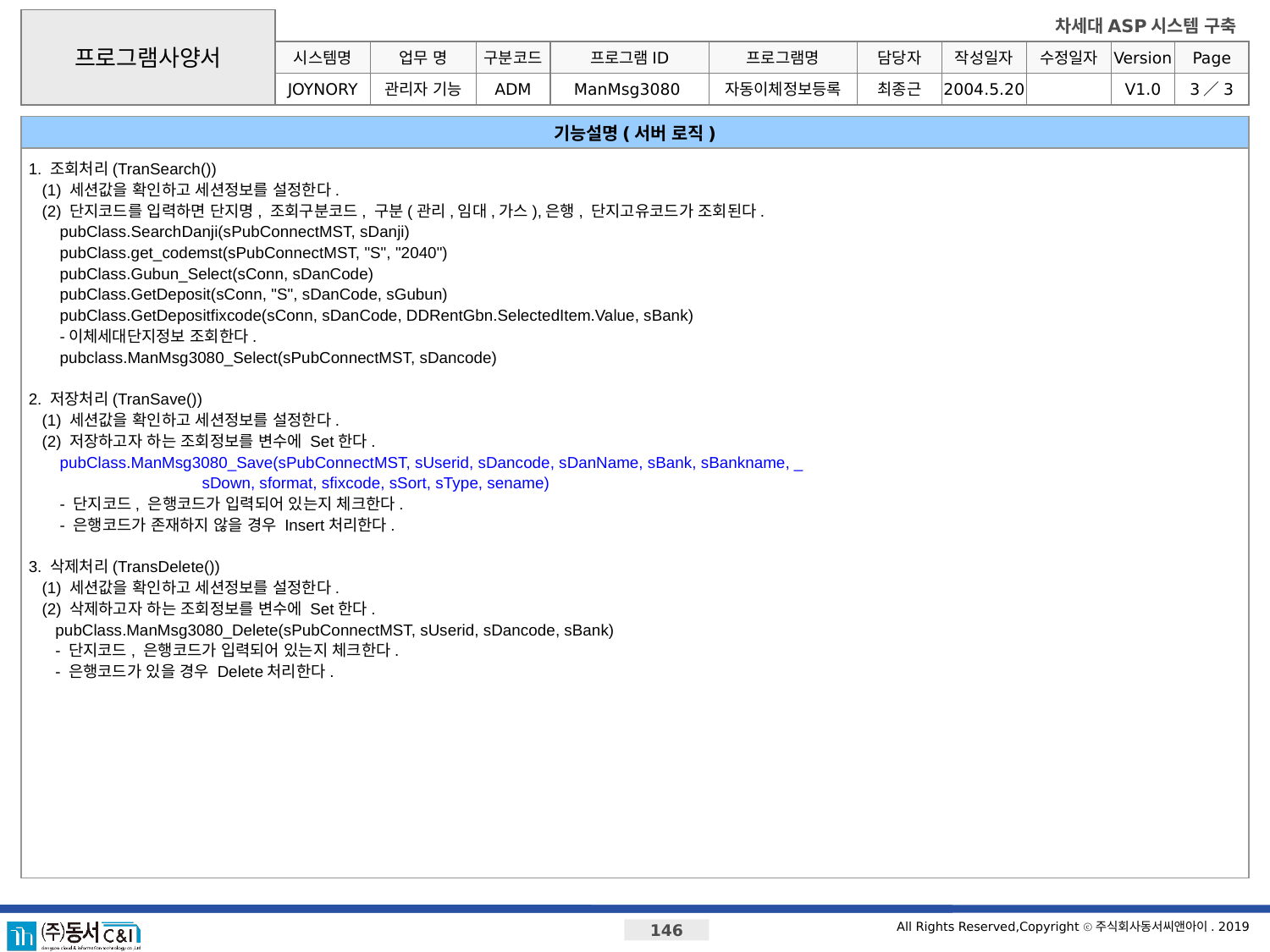

프로그램사양서
시스템명
업무 명
구분코드
프로그램ID
프로그램명
JOYNORY
관리자 기능
ADM
ManMsg3080
자동이체정보등록
최종근
2004.5.20

V1.0
3／3
기능설명(서버 로직)
1. 조회처리(TranSearch())
   (1) 세션값을 확인하고 세션정보를 설정한다.
   (2) 단지코드를 입력하면 단지명, 조회구분코드, 구분(관리,임대,가스),은행, 단지고유코드가 조회된다.
       pubClass.SearchDanji(sPubConnectMST, sDanji)
       pubClass.get_codemst(sPubConnectMST, "S", "2040")
       pubClass.Gubun_Select(sConn, sDanCode)
       pubClass.GetDeposit(sConn, "S", sDanCode, sGubun)
       pubClass.GetDepositfixcode(sConn, sDanCode, DDRentGbn.SelectedItem.Value, sBank)
       -이체세대단지정보 조회한다.
       pubclass.ManMsg3080_Select(sPubConnectMST, sDancode)

2. 저장처리(TranSave())
   (1) 세션값을 확인하고 세션정보를 설정한다.
   (2) 저장하고자 하는 조회정보를 변수에 Set한다.
       pubClass.ManMsg3080_Save(sPubConnectMST, sUserid, sDancode, sDanName, sBank, sBankname, _
                                       sDown, sformat, sfixcode, sSort, sType, sename)
       - 단지코드, 은행코드가 입력되어 있는지 체크한다.
       - 은행코드가 존재하지 않을 경우 Insert처리한다.

3. 삭제처리(TransDelete())
   (1) 세션값을 확인하고 세션정보를 설정한다.
   (2) 삭제하고자 하는 조회정보를 변수에 Set한다.
      pubClass.ManMsg3080_Delete(sPubConnectMST, sUserid, sDancode, sBank)
      - 단지코드, 은행코드가 입력되어 있는지 체크한다.
      - 은행코드가 있을 경우 Delete처리한다.